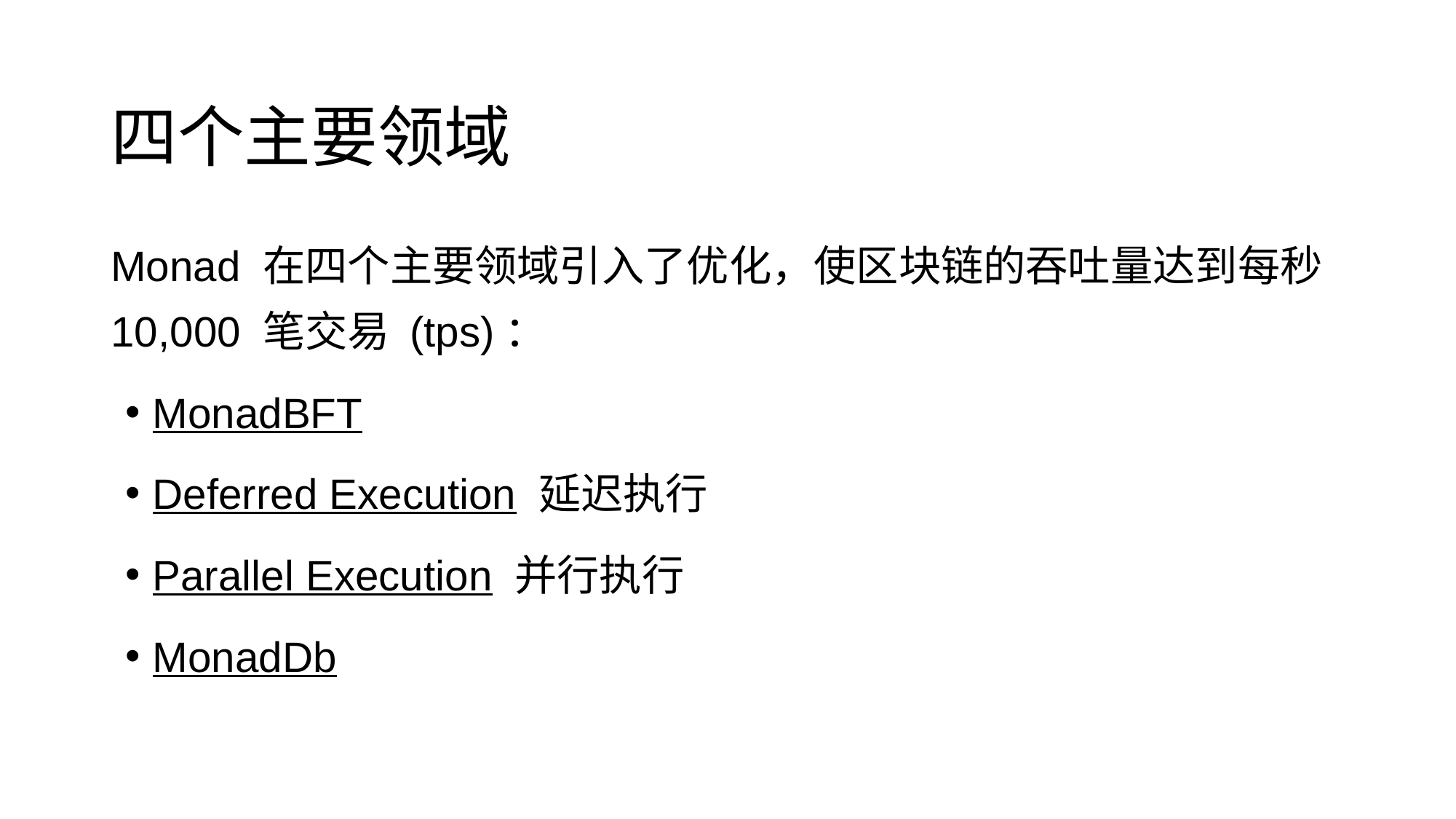

# 四个主要领域
Monad 在四个主要领域引入了优化，使区块链的吞吐量达到每秒 10,000 笔交易 (tps)：
MonadBFT
Deferred Execution ​延迟执行​
Parallel Execution ​并行执行​
MonadDb